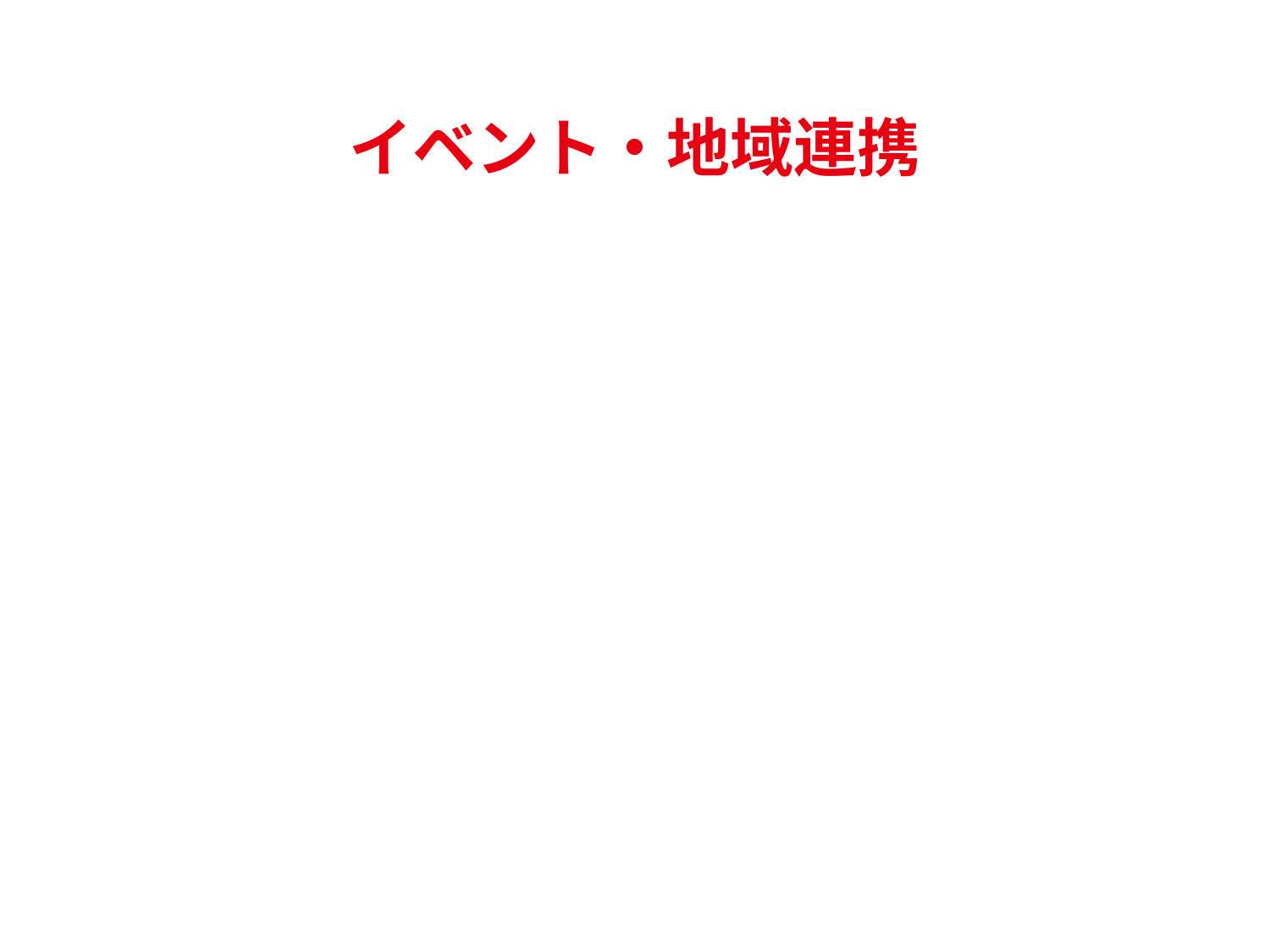

イベント・地域連携

例：高尾山ツーリング×自然講座
夜間走行と心理安全性講座など